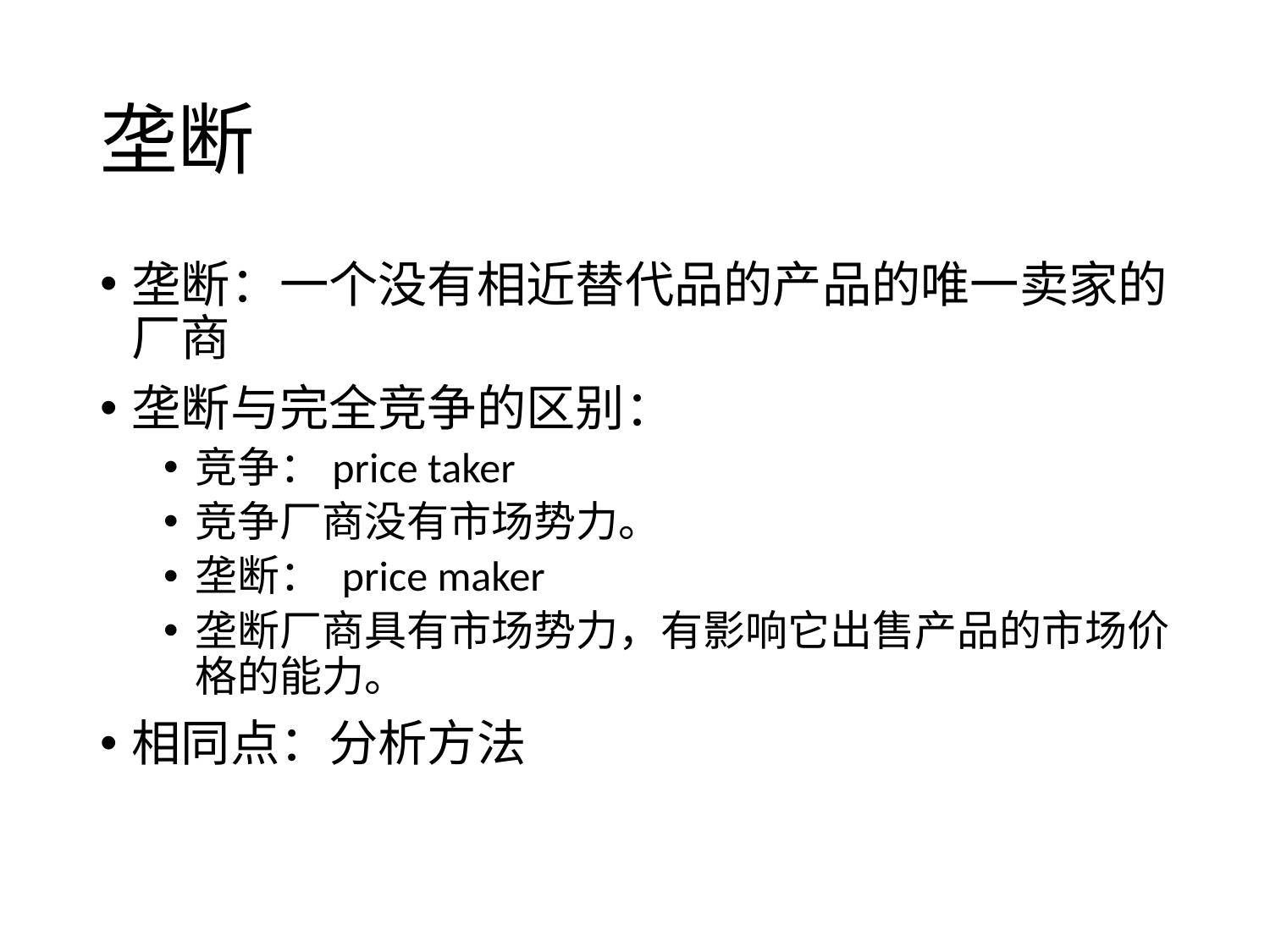

# 垄断
垄断：一个没有相近替代品的产品的唯一卖家的厂商
垄断与完全竞争的区别：
竞争：price taker
竞争厂商没有市场势力。
垄断： price maker
垄断厂商具有市场势力，有影响它出售产品的市场价格的能力。
相同点：分析方法